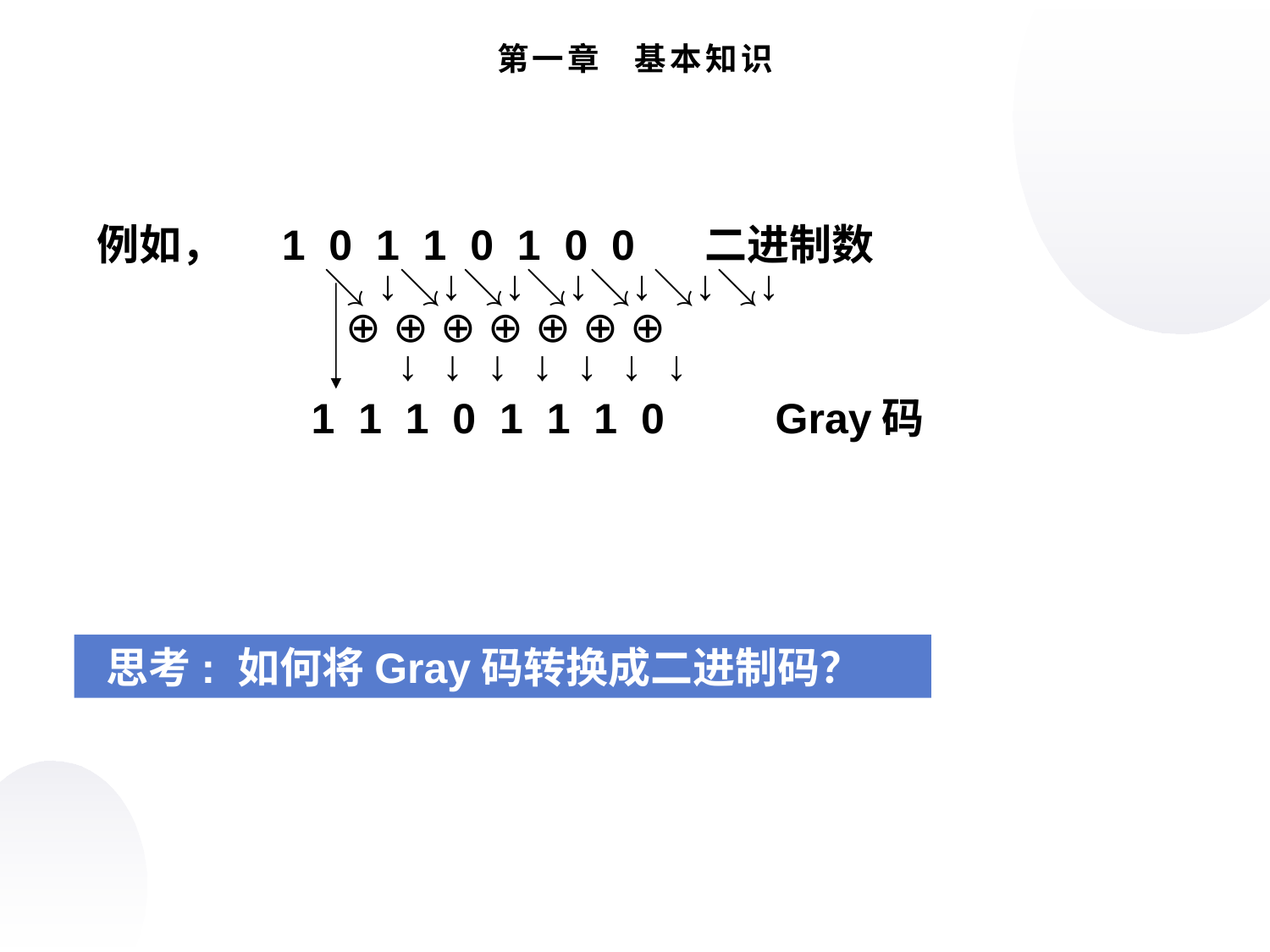

第一章   基本知识
例如，     1  0  1  1  0  1  0  0     二进制数
 ↘ ↓↘↓↘↓↘↓↘↓↘↓↘↓

    ⊕ ⊕ ⊕ ⊕ ⊕ ⊕ ⊕
↓  ↓  ↓  ↓  ↓  ↓  ↓
  1  1  1  0  1  1  1  0    　Gray码
 思考: 如何将Gray码转换成二进制码？

39